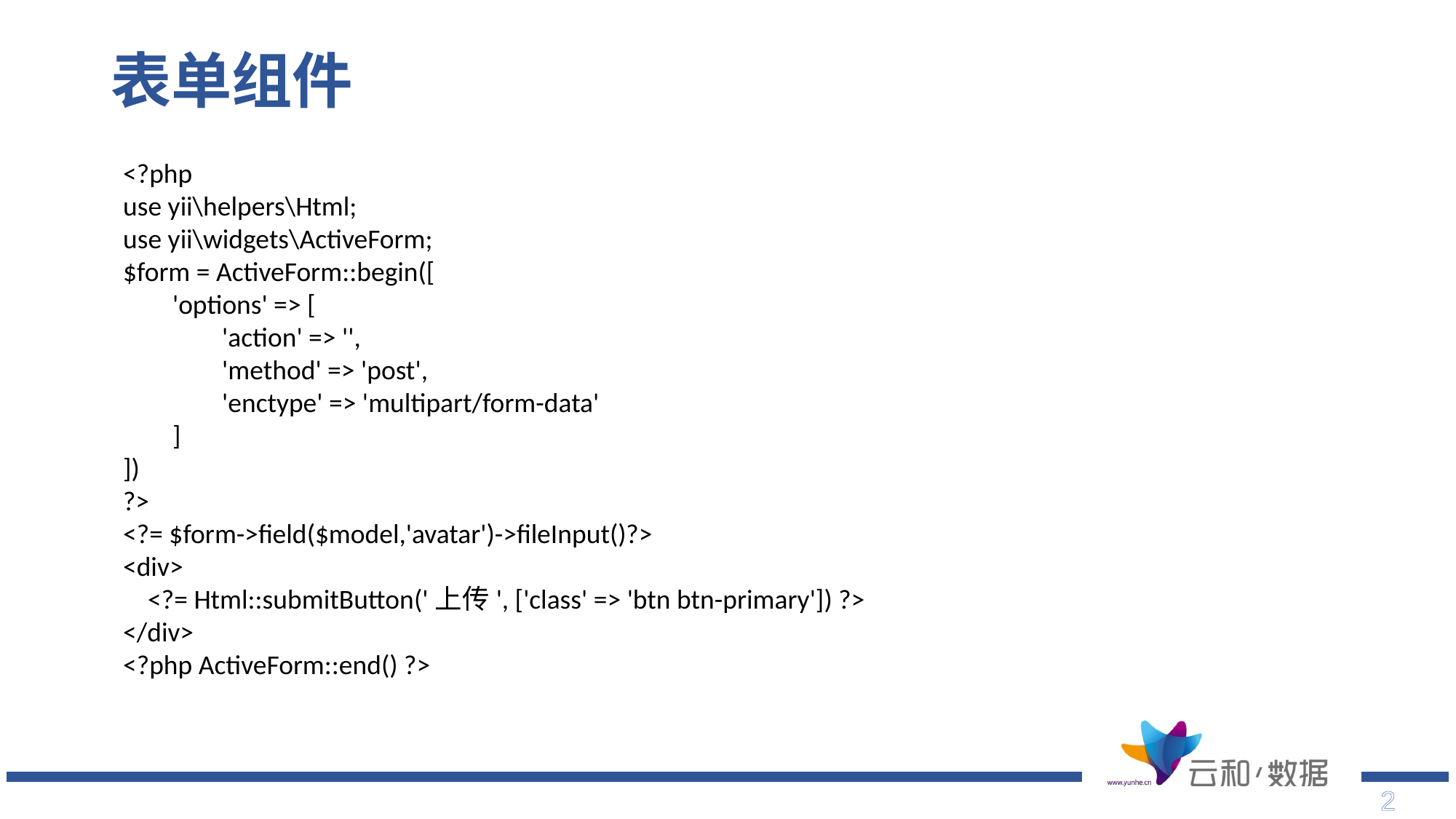

# 表单组件
<?php
use yii\helpers\Html;
use yii\widgets\ActiveForm;
$form = ActiveForm::begin([
        'options' => [
                'action' => '',
                'method' => 'post',
                'enctype' => 'multipart/form-data'
        ]
])
?>
<?= $form->field($model,'avatar')->fileInput()?>
<div>
    <?= Html::submitButton('上传', ['class' => 'btn btn-primary']) ?>
</div>
<?php ActiveForm::end() ?>